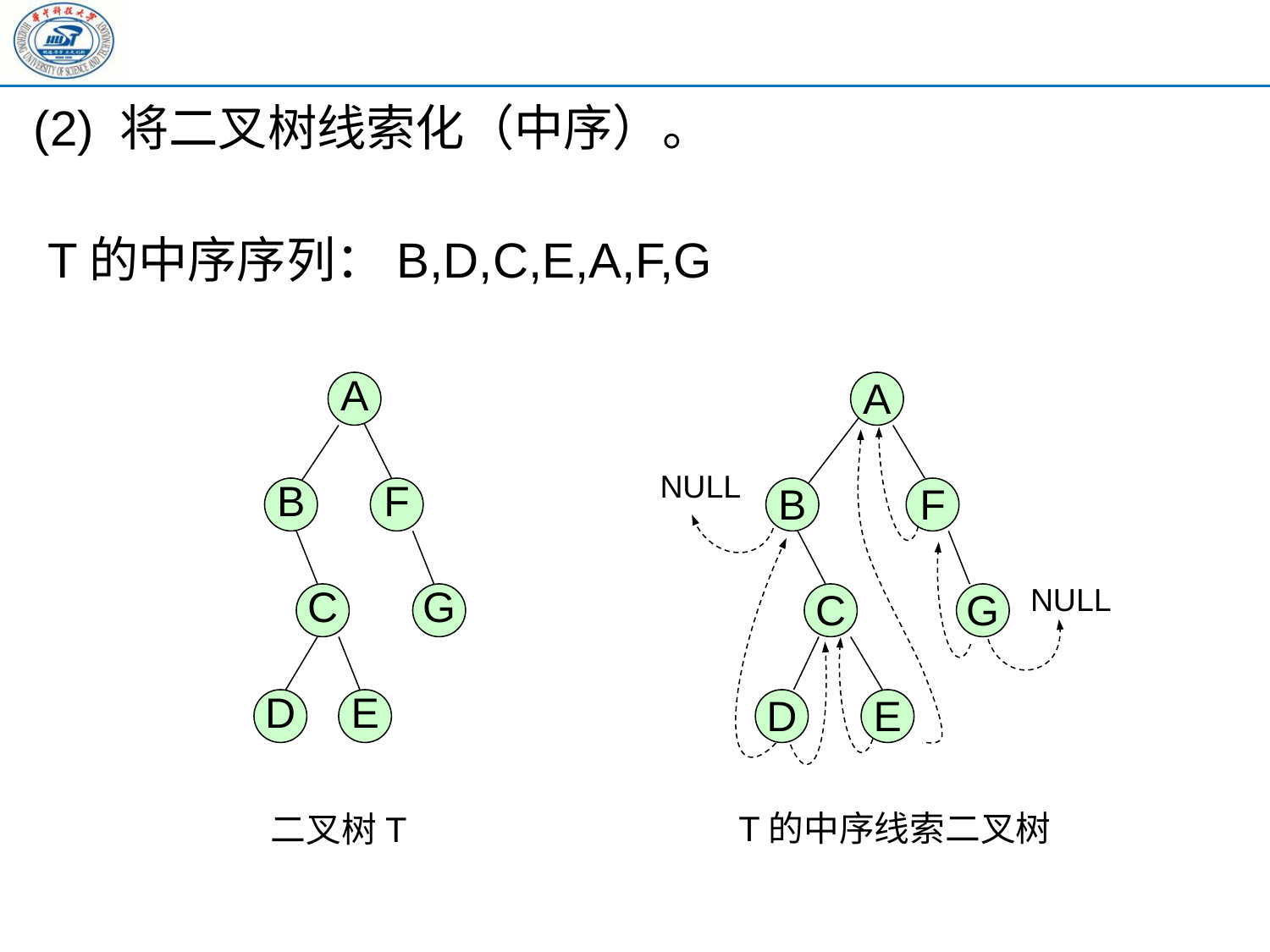

(2) 将二叉树线索化（中序）。

 T的中序序列：B,D,C,E,A,F,G

A
A

NULL
B
F
B
F

C
G
C
G
NULL

D
E
D
E
T的中序线索二叉树
二叉树T